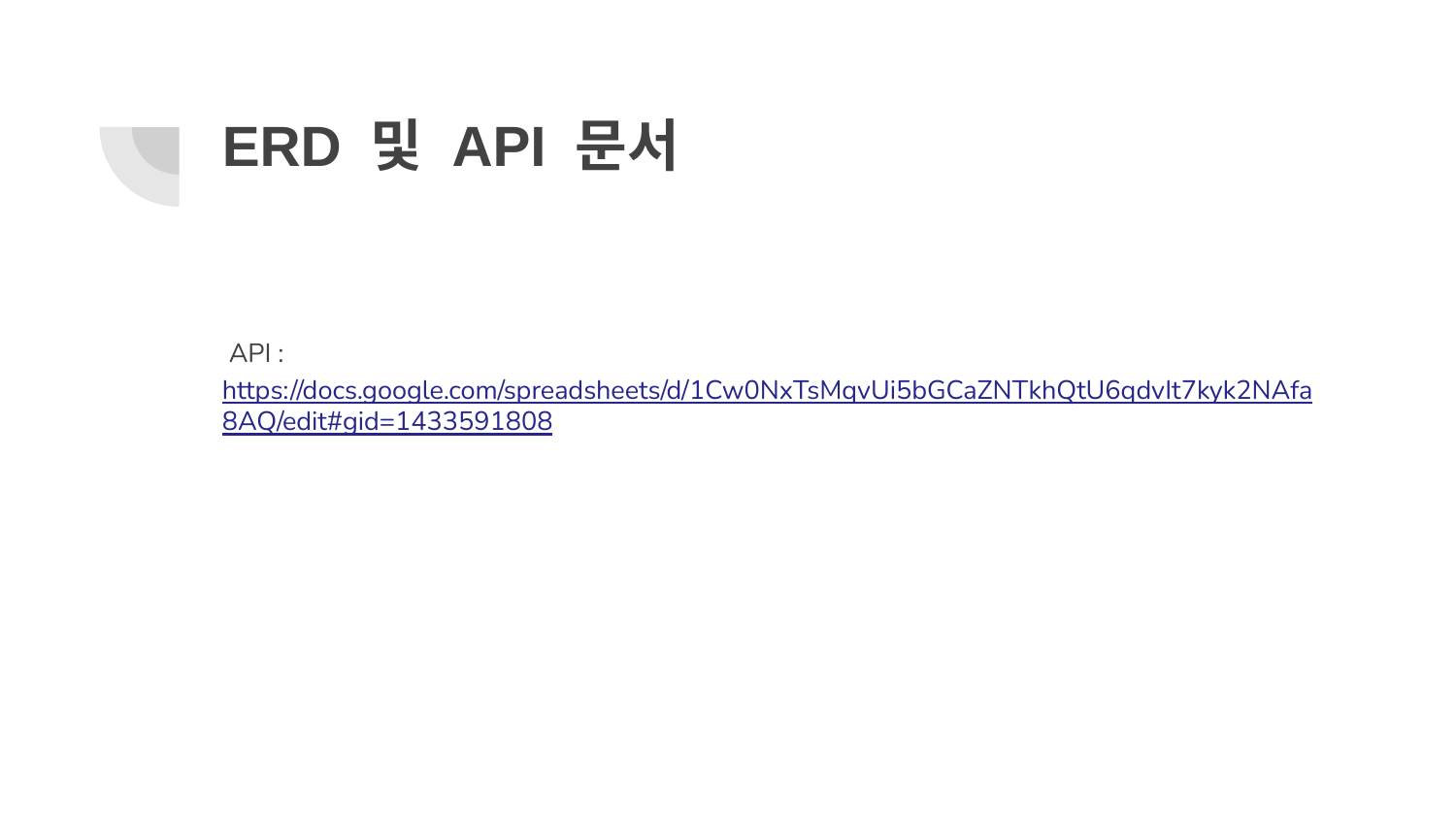

# ERD 및 API 문서
 API : https://docs.google.com/spreadsheets/d/1Cw0NxTsMqvUi5bGCaZNTkhQtU6qdvIt7kyk2NAfa8AQ/edit#gid=1433591808